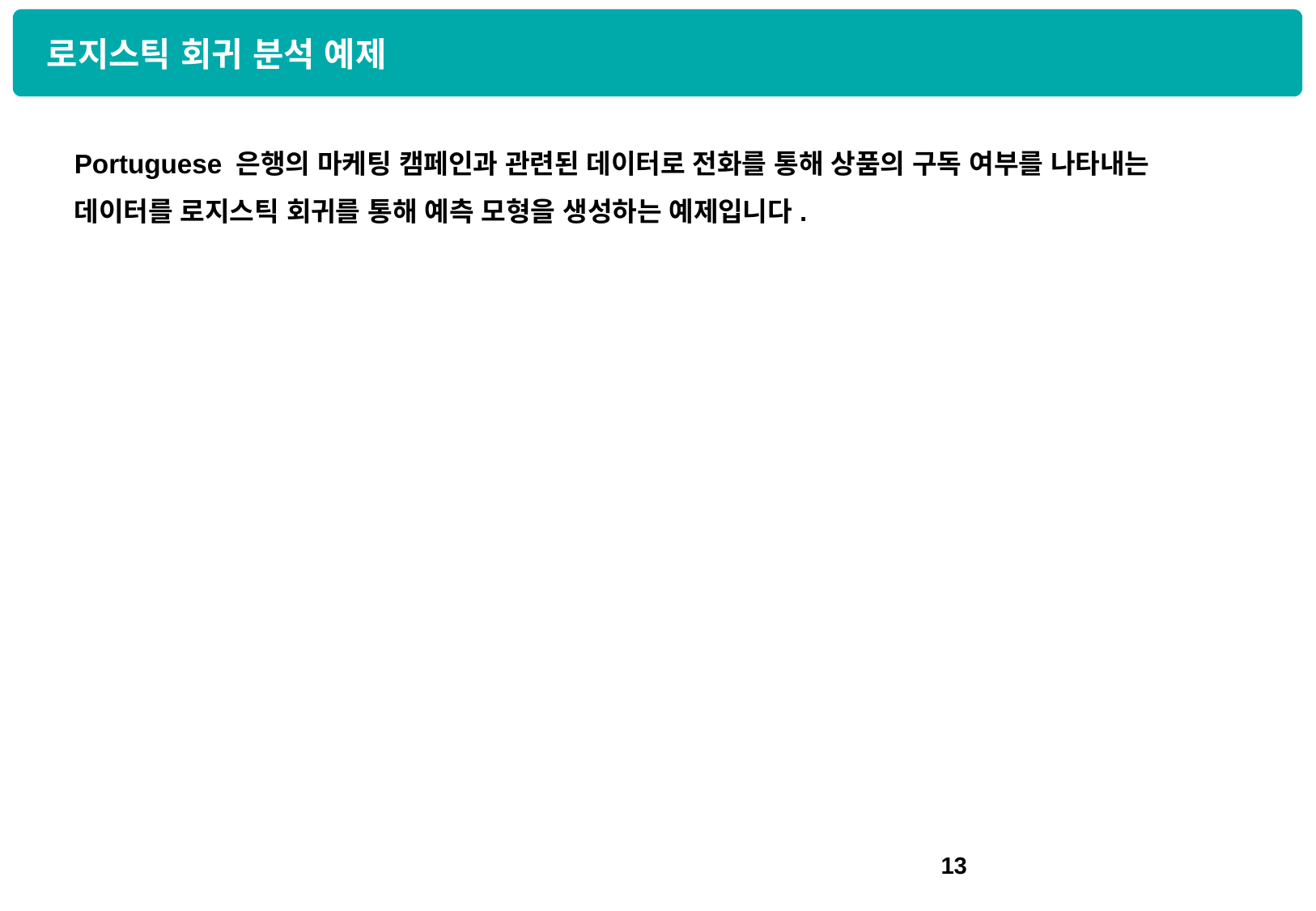

로지스틱 회귀 분석 예제
Portuguese 은행의 마케팅 캠페인과 관련된 데이터로 전화를 통해 상품의 구독 여부를 나타내는 데이터를 로지스틱 회귀를 통해 예측 모형을 생성하는 예제입니다.
13
참조 : https://towardsdatascience.com/building-a-logistic-regression-in-python-step-by-step-becd4d56c9c8